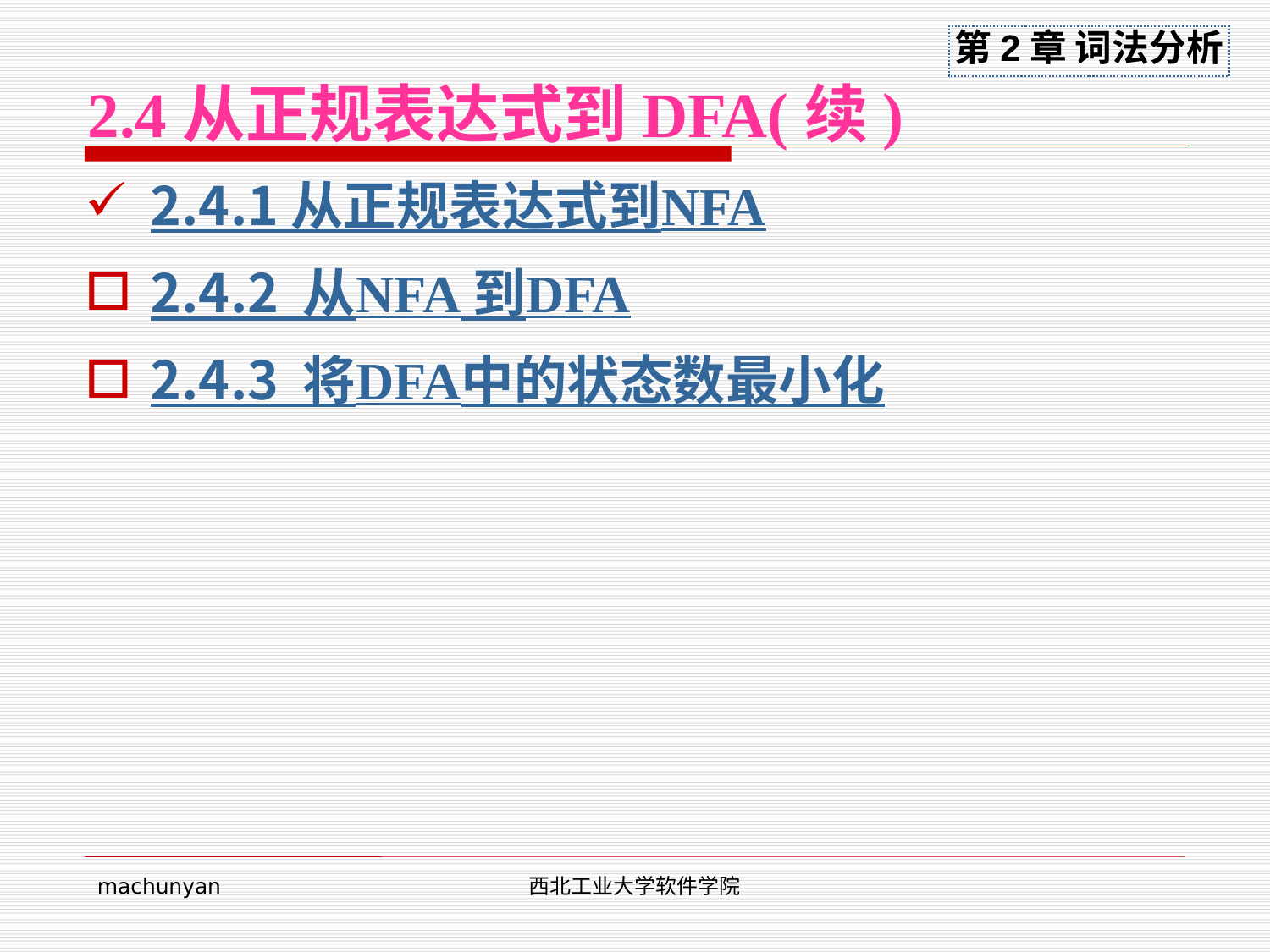

# 2.4从正规表达式到DFA(续)
2.4.1 从正规表达式到NFA
2.4.2  从NFA 到DFA
2.4.3  将DFA中的状态数最小化
machunyan

西北工业大学软件学院
75